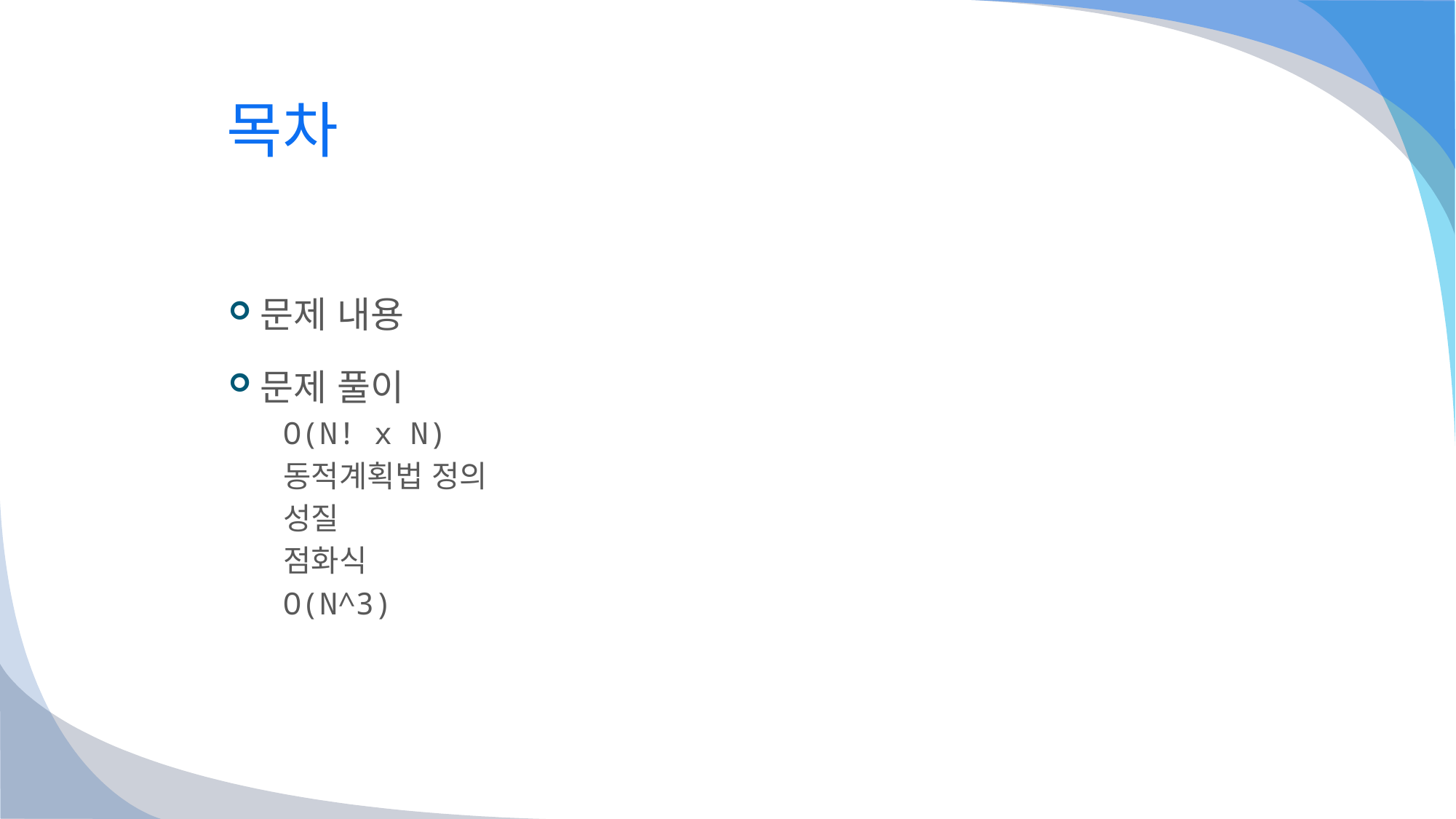

# 목차
문제 내용
문제 풀이
O(N! x N)
동적계획법 정의
성질
점화식
O(N^3)